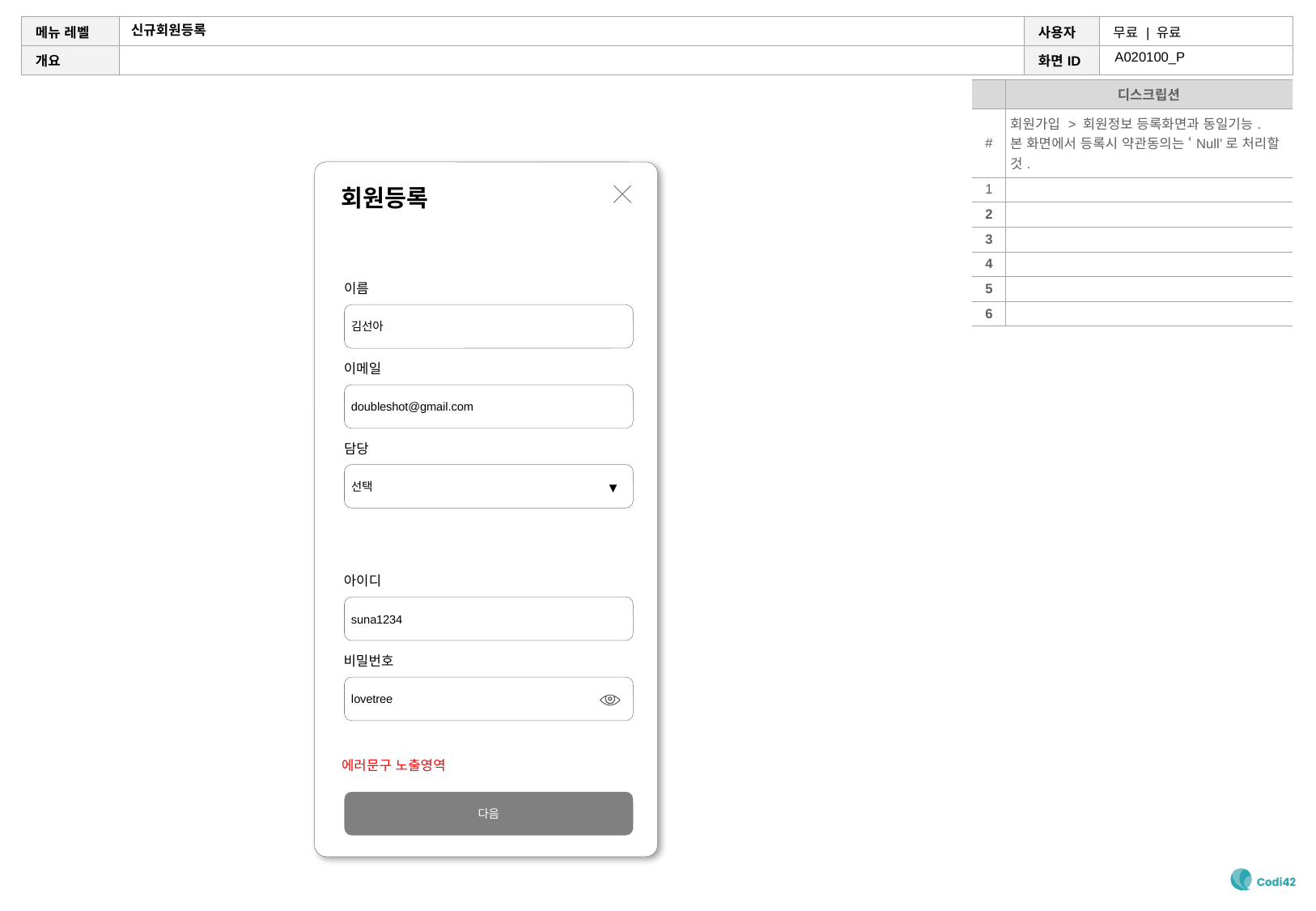

# 신규회원등록
A020100_P

|  | 디스크립션 |
| --- | --- |
| # | 회원가입 > 회원정보 등록화면과 동일기능. 본 화면에서 등록시 약관동의는 ‘Null’로 처리할 것. |
| 1 |  |
| 2 |  |
| 3 |  |
| 4 |  |
| 5 |  |
| 6 |  |

회원등록
이름
김선아
이메일
doubleshot@gmail.com
담당
선택
▼
아이디
suna1234
비밀번호
lovetree

에러문구 노출영역
다음